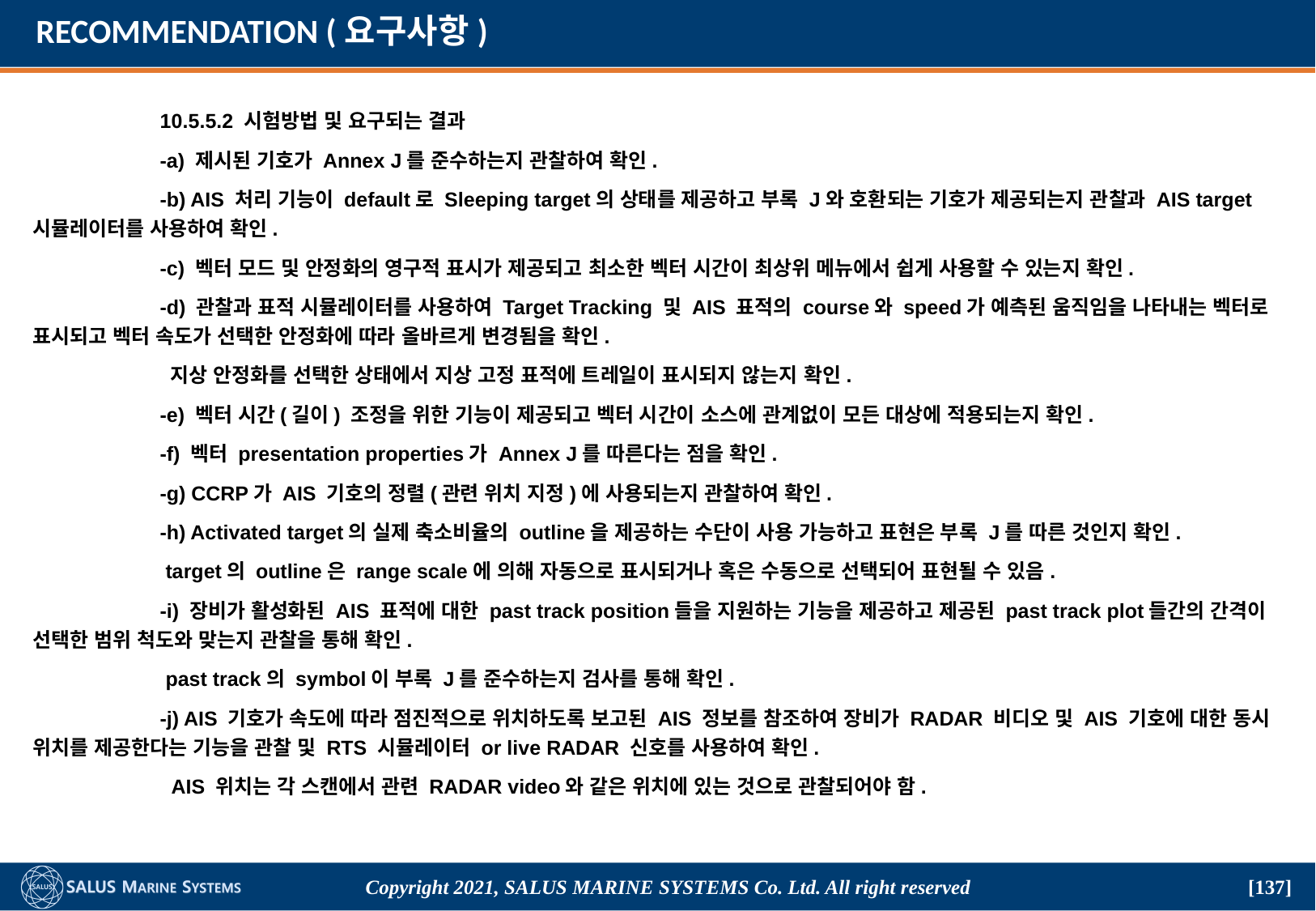

# RECOMMENDATION (요구사항)
	 10.5.5.2 시험방법 및 요구되는 결과
	 -a) 제시된 기호가 Annex J를 준수하는지 관찰하여 확인.
	 -b) AIS 처리 기능이 default로 Sleeping target의 상태를 제공하고 부록 J와 호환되는 기호가 제공되는지 관찰과 AIS target 시뮬레이터를 사용하여 확인.
	 -c) 벡터 모드 및 안정화의 영구적 표시가 제공되고 최소한 벡터 시간이 최상위 메뉴에서 쉽게 사용할 수 있는지 확인.
	 -d) 관찰과 표적 시뮬레이터를 사용하여 Target Tracking 및 AIS 표적의 course와 speed가 예측된 움직임을 나타내는 벡터로 표시되고 벡터 속도가 선택한 안정화에 따라 올바르게 변경됨을 확인.
	  지상 안정화를 선택한 상태에서 지상 고정 표적에 트레일이 표시되지 않는지 확인.
	 -e) 벡터 시간(길이) 조정을 위한 기능이 제공되고 벡터 시간이 소스에 관계없이 모든 대상에 적용되는지 확인.
	 -f) 벡터 presentation properties가 Annex J를 따른다는 점을 확인.
	 -g) CCRP가 AIS 기호의 정렬(관련 위치 지정)에 사용되는지 관찰하여 확인.
	 -h) Activated target의 실제 축소비율의 outline을 제공하는 수단이 사용 가능하고 표현은 부록 J를 따른 것인지 확인.
	  target의 outline은 range scale에 의해 자동으로 표시되거나 혹은 수동으로 선택되어 표현될 수 있음.
	 -i) 장비가 활성화된 AIS 표적에 대한 past track position들을 지원하는 기능을 제공하고 제공된 past track plot들간의 간격이 선택한 범위 척도와 맞는지 관찰을 통해 확인.
	  past track의 symbol이 부록 J를 준수하는지 검사를 통해 확인.
	 -j) AIS 기호가 속도에 따라 점진적으로 위치하도록 보고된 AIS 정보를 참조하여 장비가 RADAR 비디오 및 AIS 기호에 대한 동시 위치를 제공한다는 기능을 관찰 및 RTS 시뮬레이터 or live RADAR 신호를 사용하여 확인.
	   AIS 위치는 각 스캔에서 관련 RADAR video와 같은 위치에 있는 것으로 관찰되어야 함.

Copyright 2021, SALUS Marine Systems Co. Ltd. All right reserved
[137]